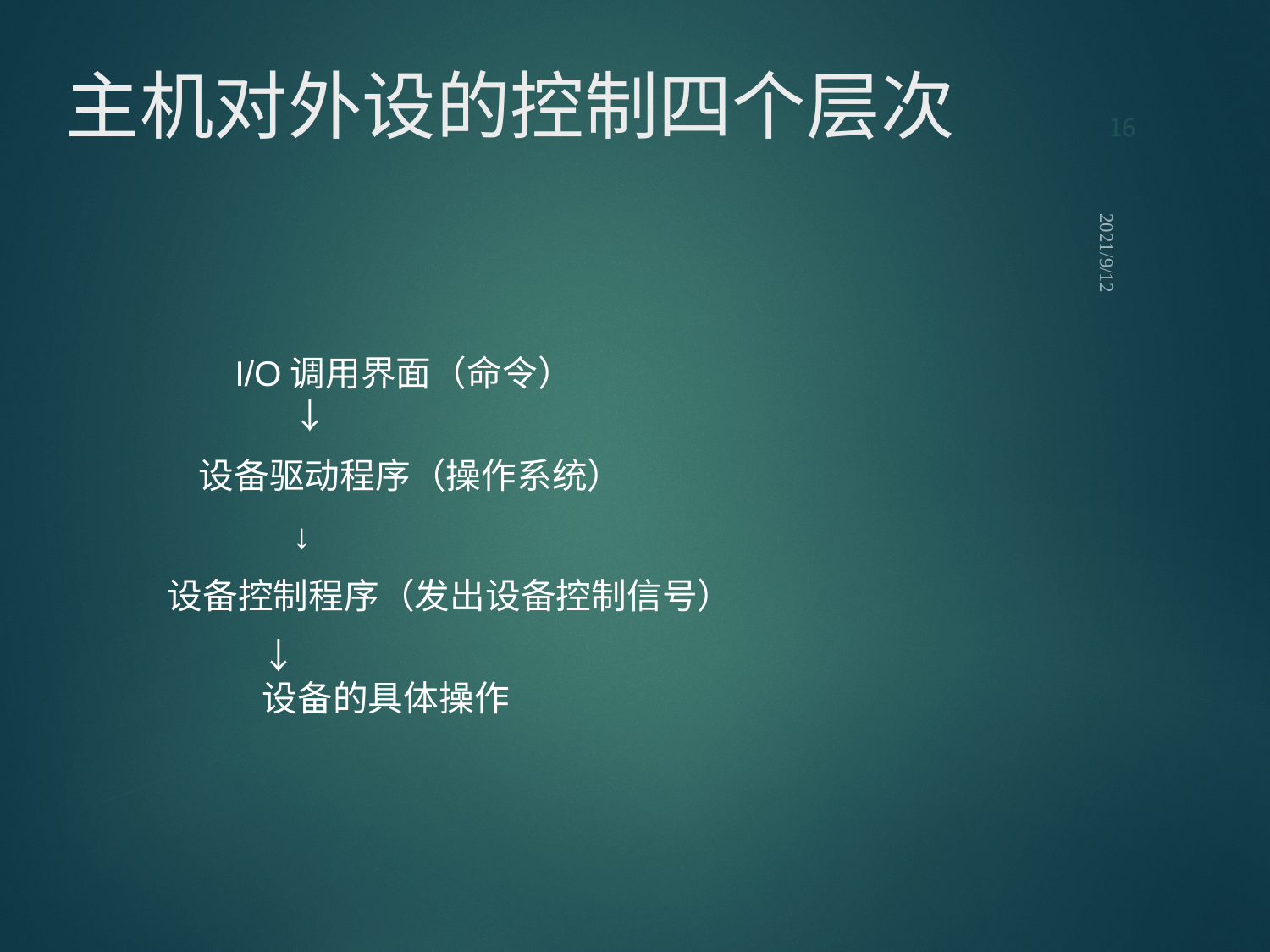

16
# 主机对外设的控制四个层次
2021/9/12

           I/O调用界面（命令）
               ↓
        设备驱动程序（操作系统）
                 ↓
    设备控制程序（发出设备控制信号）
                 ↓
          设备的具体操作